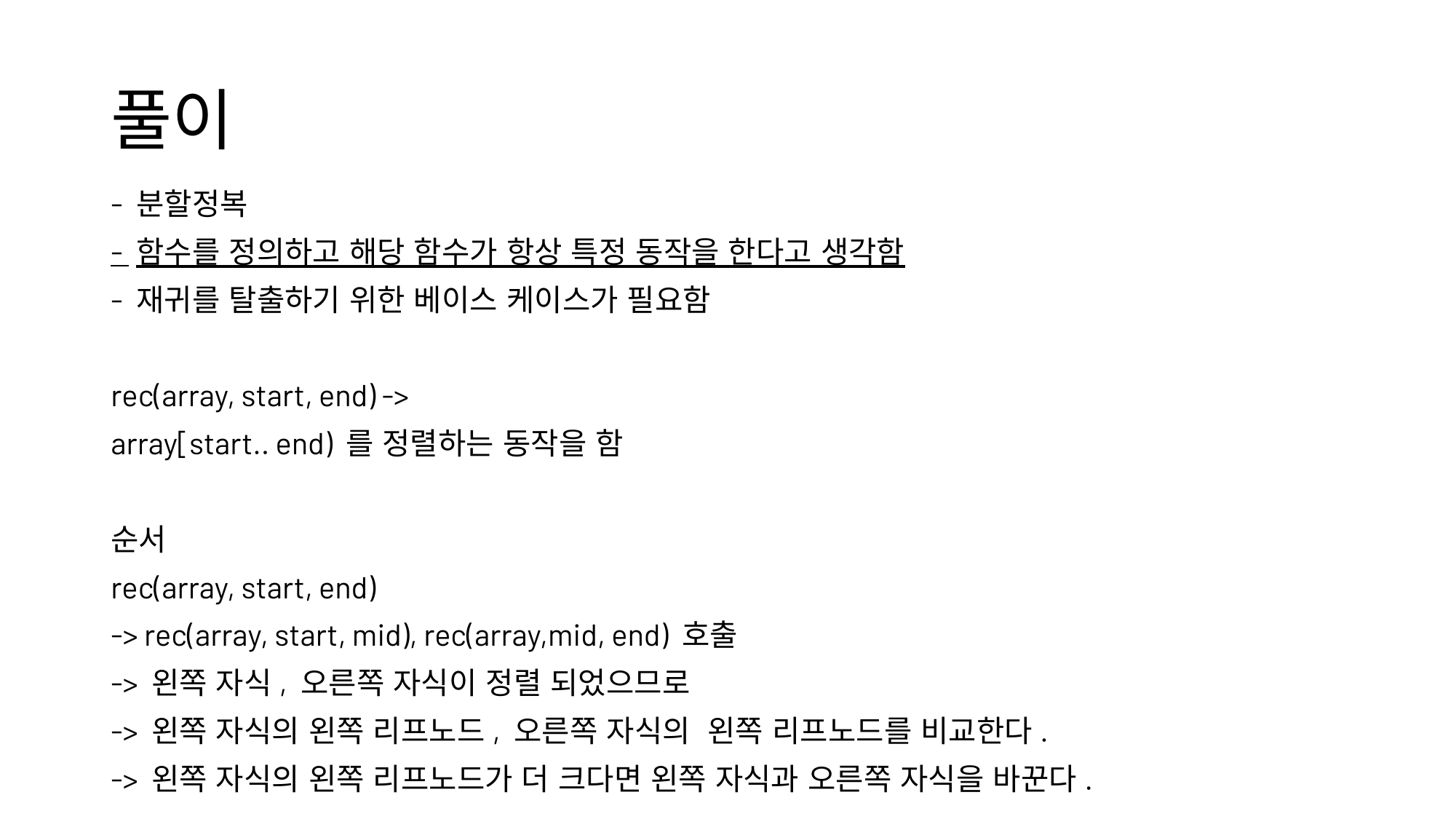

# 풀이
- 분할정복
- 함수를 정의하고 해당 함수가 항상 특정 동작을 한다고 생각함
- 재귀를 탈출하기 위한 베이스 케이스가 필요함

rec(array, start, end) ->
array[start.. end) 를 정렬하는 동작을 함

순서
rec(array, start, end)
-> rec(array, start, mid), rec(array,mid, end) 호출
-> 왼쪽 자식, 오른쪽 자식이 정렬 되었으므로
-> 왼쪽 자식의 왼쪽 리프노드, 오른쪽 자식의  왼쪽 리프노드를 비교한다.
-> 왼쪽 자식의 왼쪽 리프노드가 더 크다면 왼쪽 자식과 오른쪽 자식을 바꾼다.